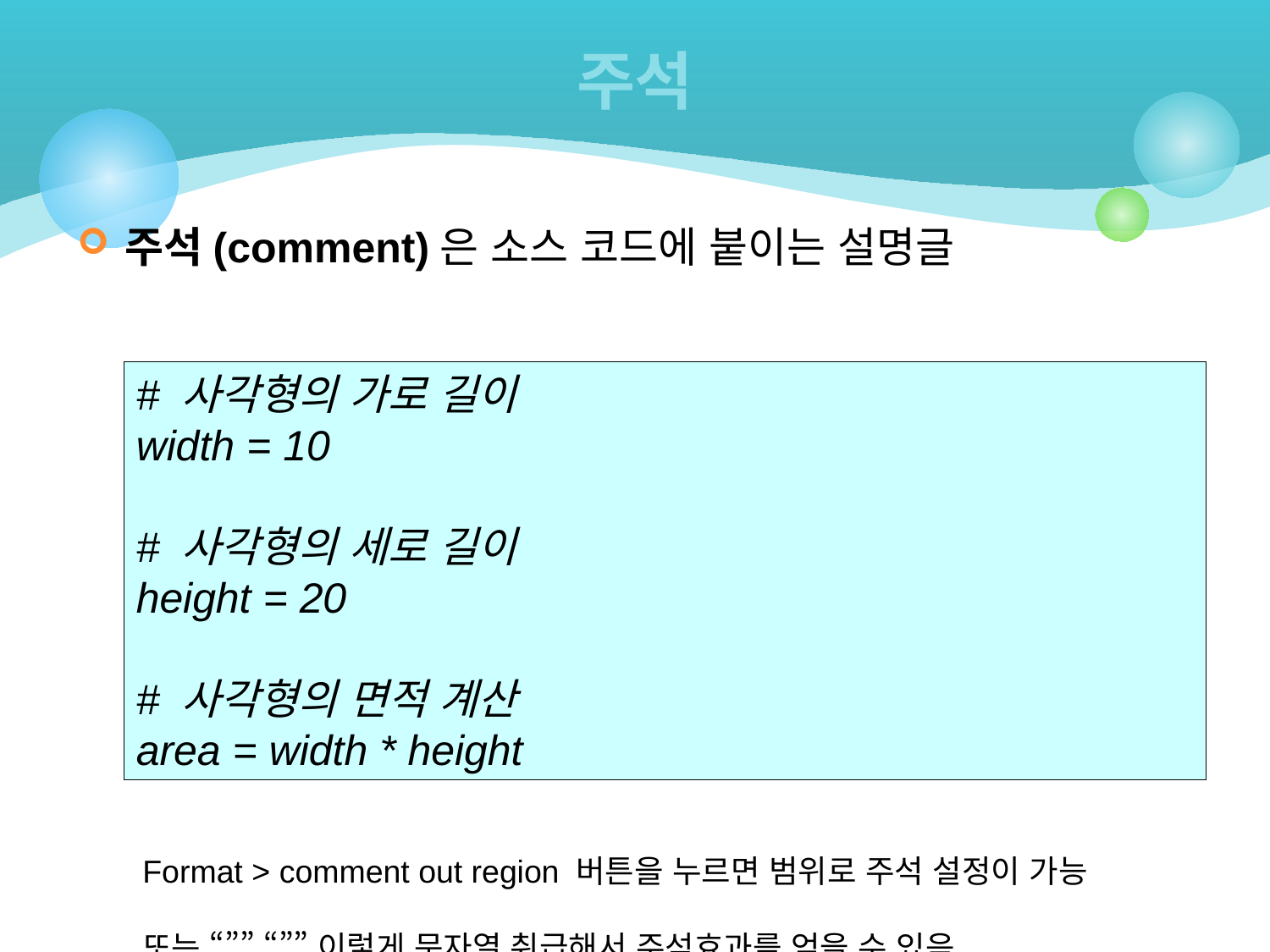

# 주석
주석(comment)은 소스 코드에 붙이는 설명글

# 사각형의 가로 길이
width = 10

# 사각형의 세로 길이
height = 20

# 사각형의 면적 계산
area = width * height
Format > comment out region 버튼을 누르면 범위로 주석 설정이 가능

또는 “”” “”” 이렇게 문자열 취급해서 주석효과를 얻을 수 있음